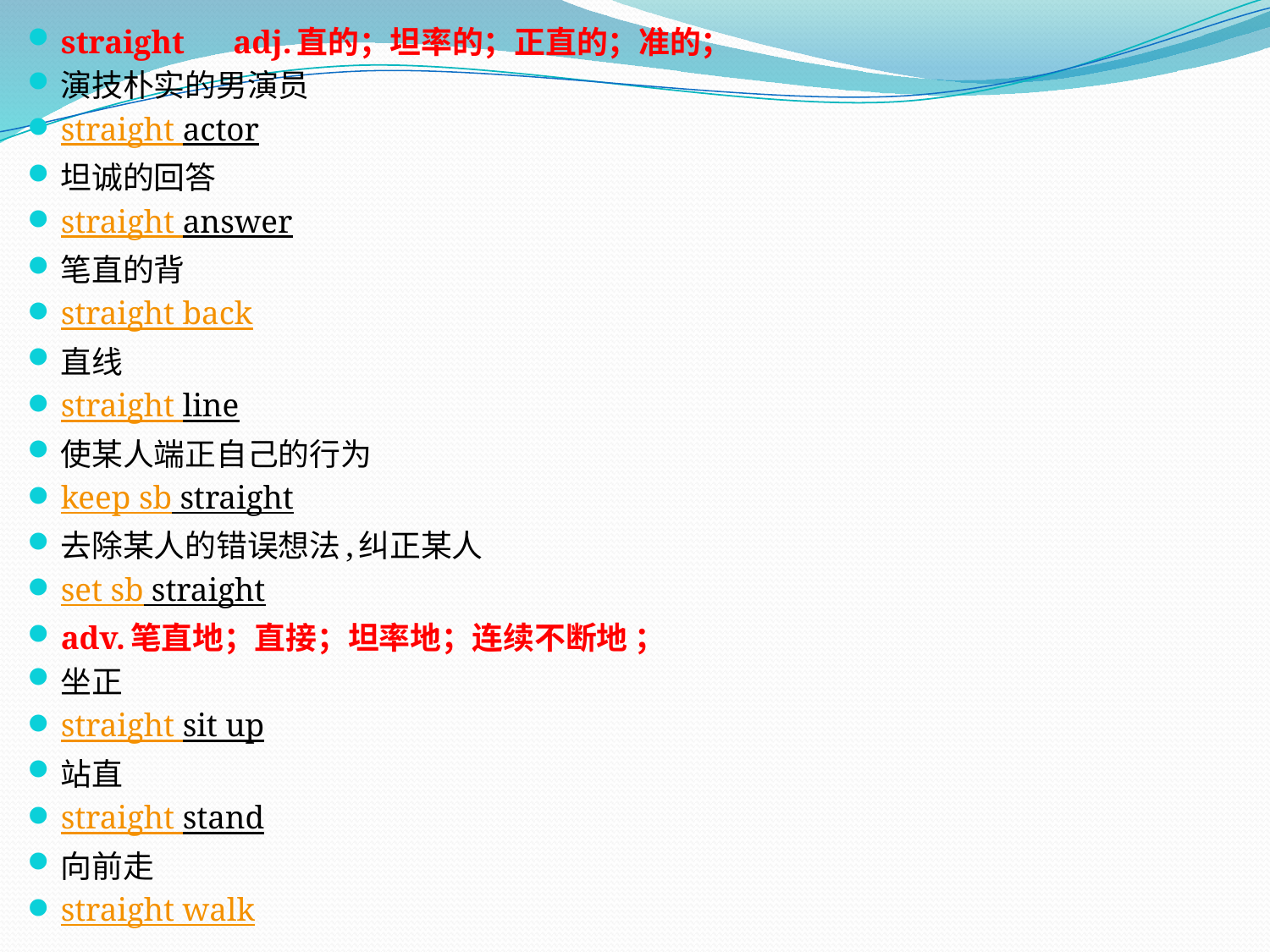

straight　 adj.直的；坦率的；正直的；准的；
演技朴实的男演员
straight actor
坦诚的回答
straight answer
笔直的背
straight back
直线
straight line
使某人端正自己的行为
keep sb straight
去除某人的错误想法,纠正某人
set sb straight
adv.笔直地；直接；坦率地；连续不断地 ；
坐正
straight sit up
站直
straight stand
向前走
straight walk